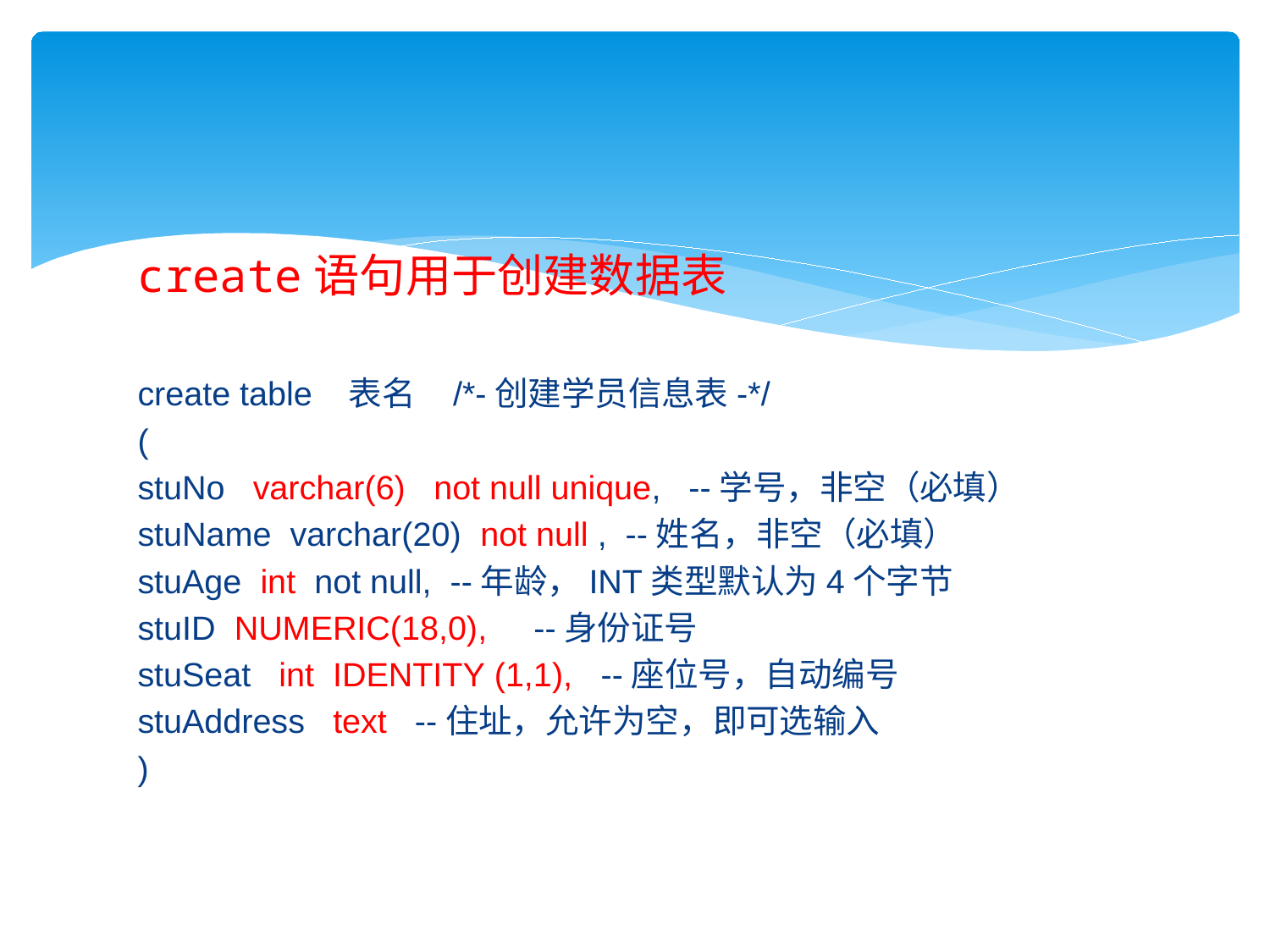

create语句用于创建数据表

create table   表名    /*-创建学员信息表-*/
(
stuNo   varchar(6)   not null unique,   --学号，非空（必填）
stuName  varchar(20)  not null ,  --姓名，非空（必填）
stuAge  int  not null,  --年龄，INT类型默认为4个字节
stuID  NUMERIC(18,0),     --身份证号
stuSeat   int  IDENTITY (1,1),   --座位号，自动编号
stuAddress   text   --住址，允许为空，即可选输入
)